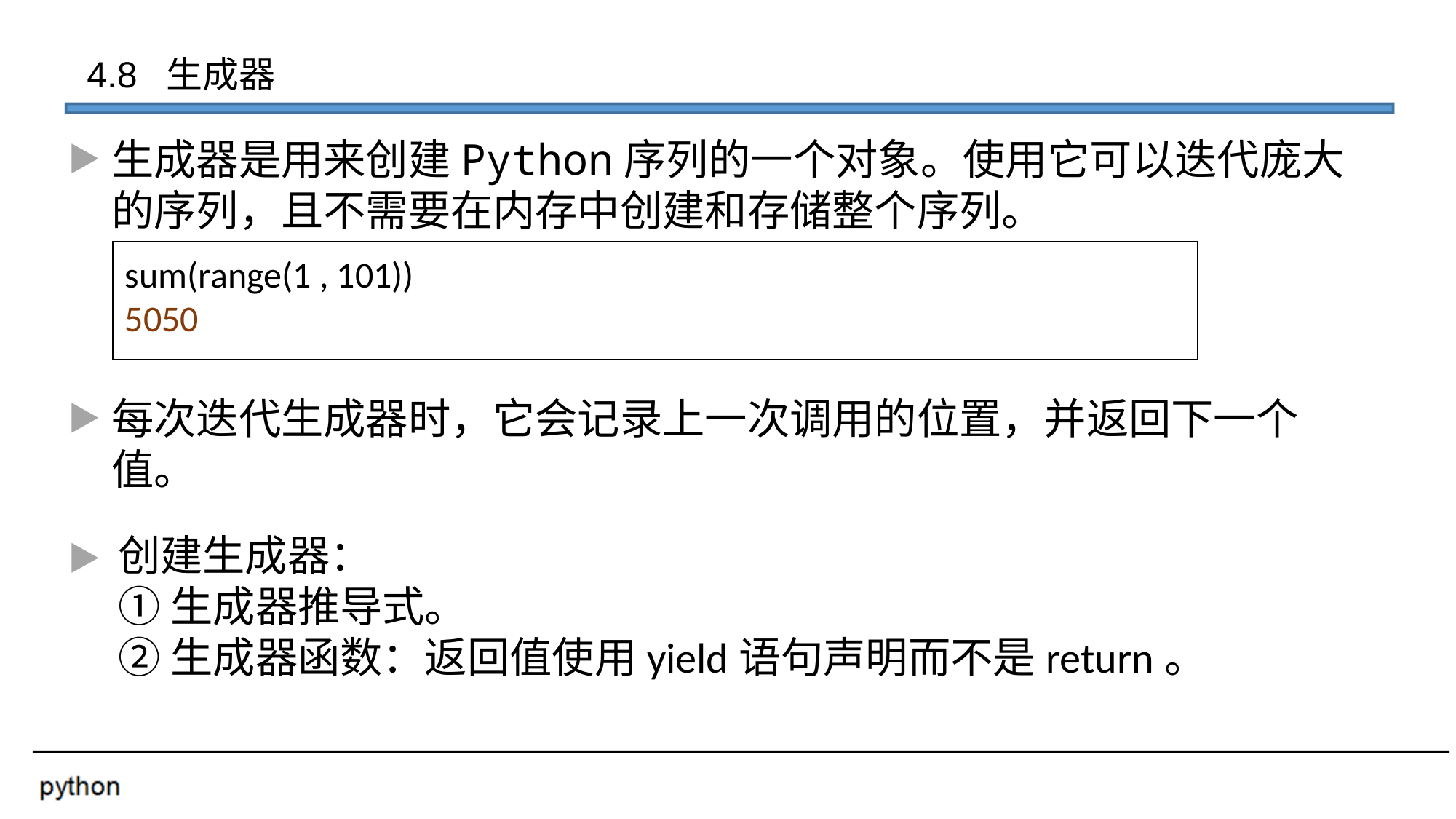

4.8  生成器
生成器是用来创建Python序列的一个对象。使用它可以迭代庞大的序列，且不需要在内存中创建和存储整个序列。

sum(range(1 , 101))
5050
每次迭代生成器时，它会记录上一次调用的位置，并返回下一个值。

创建生成器：
①生成器推导式。
②生成器函数：返回值使用yield语句声明而不是return。

50